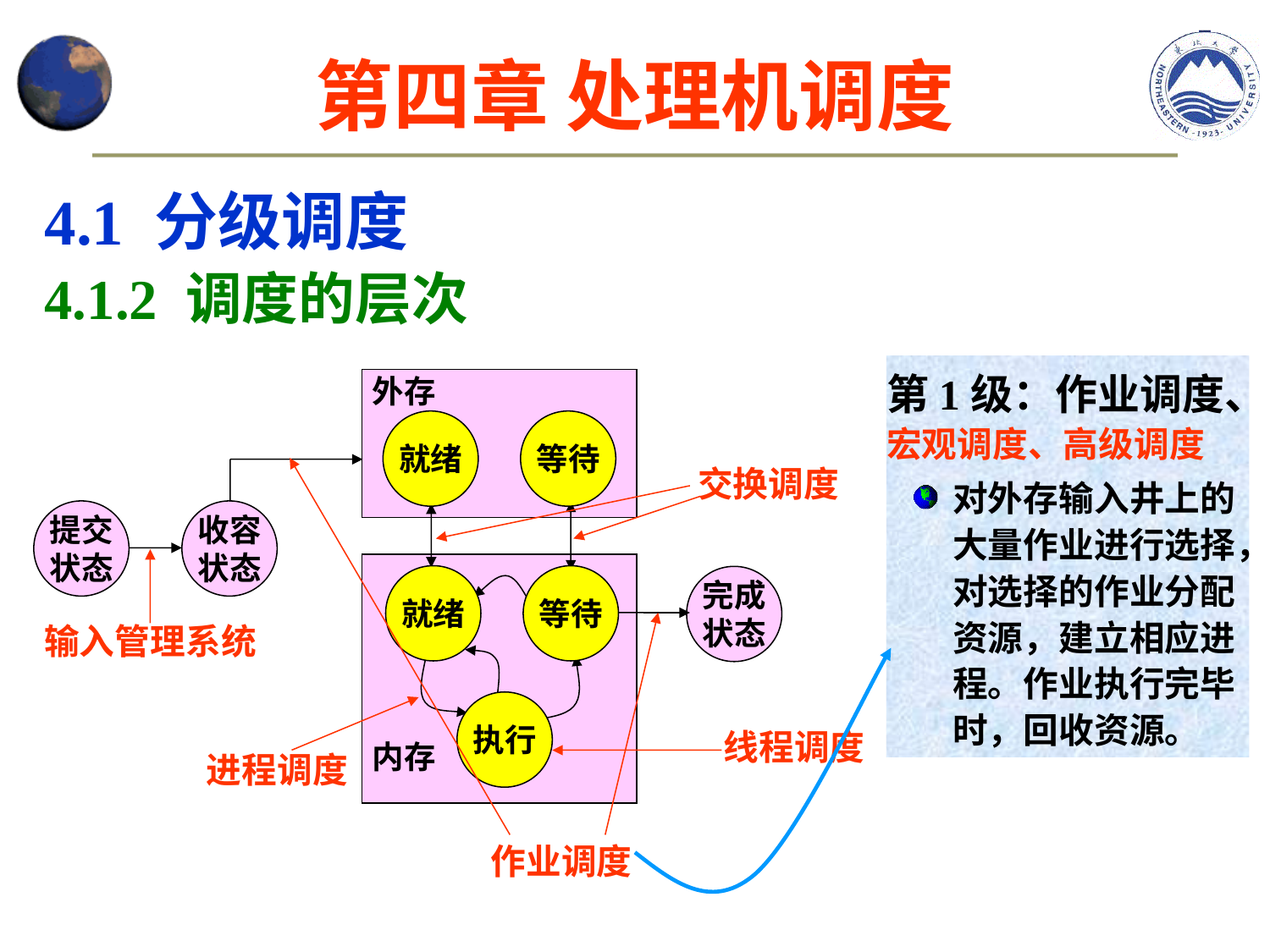

# 第四章 处理机调度
4.1 分级调度
4.1.2 调度的层次
第1级：作业调度、宏观调度、高级调度
对外存输入井上的大量作业进行选择，对选择的作业分配资源，建立相应进程。作业执行完毕时，回收资源。

外存

提交
状态
收容
状态

完成
状态

内存
就绪
等待
交换调度

作业调度

输入管理系统
就绪
等待

执行

进程调度
线程调度